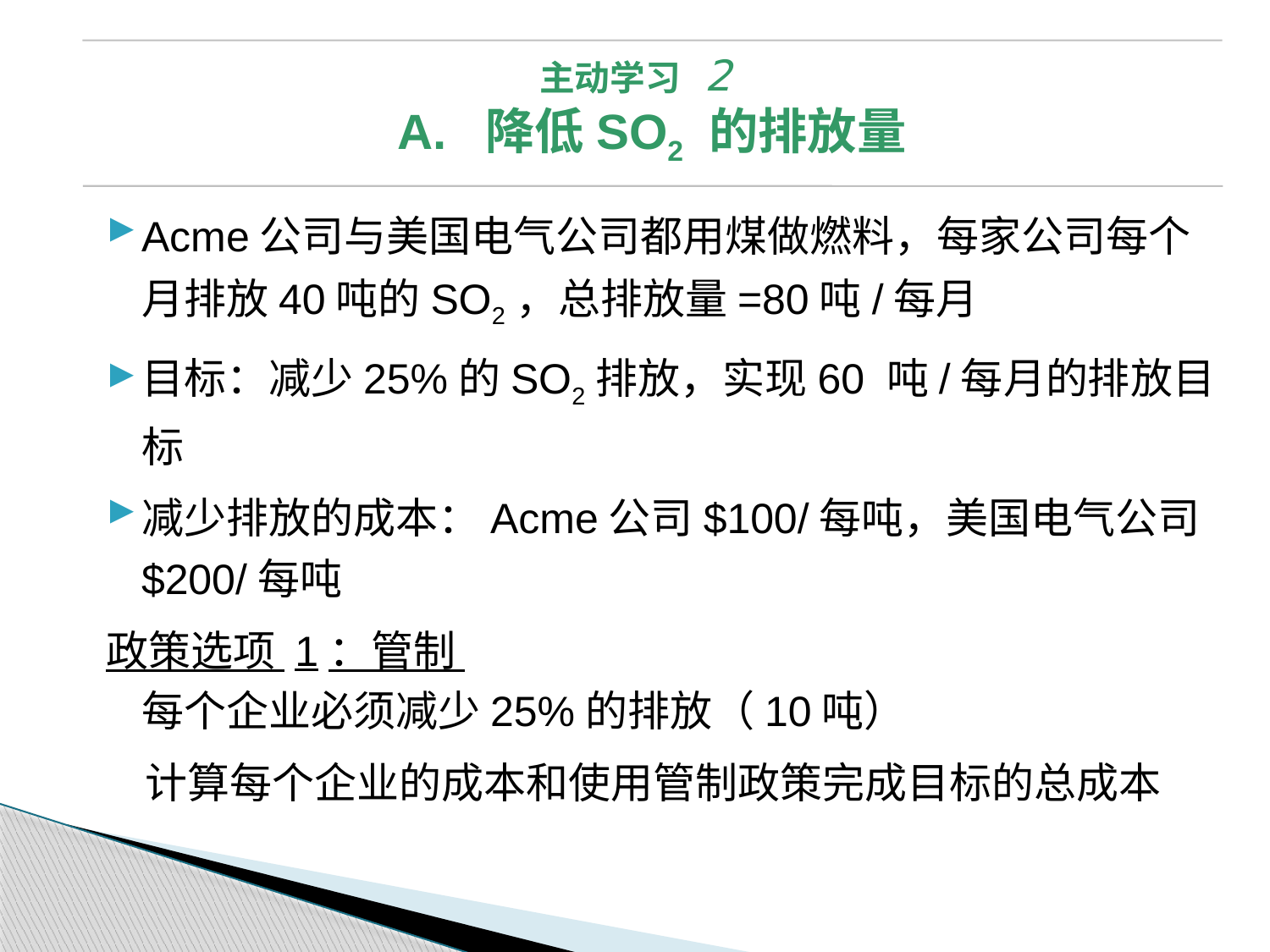

主动学习  2
A.  降低SO2 的排放量
Acme公司与美国电气公司都用煤做燃料，每家公司每个月排放40吨的SO2，总排放量=80吨/每月
目标：减少25%的SO2排放，实现60 吨/每月的排放目标
减少排放的成本：Acme公司$100/每吨，美国电气公司$200/每吨
政策选项 1：管制
每个企业必须减少25%的排放（10吨）
   计算每个企业的成本和使用管制政策完成目标的总成本